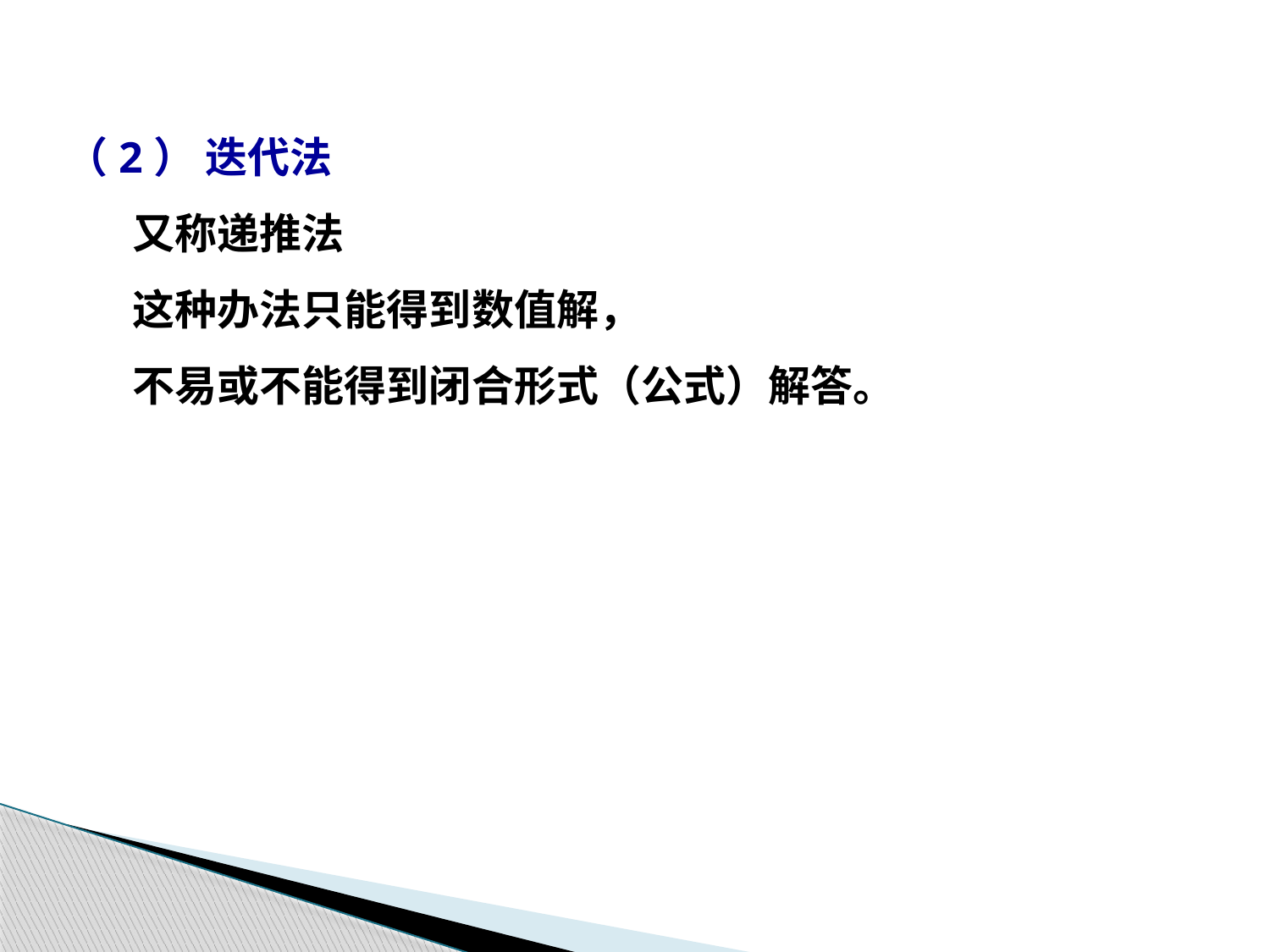

（2） 迭代法
      又称递推法
      这种办法只能得到数值解，
      不易或不能得到闭合形式（公式）解答。